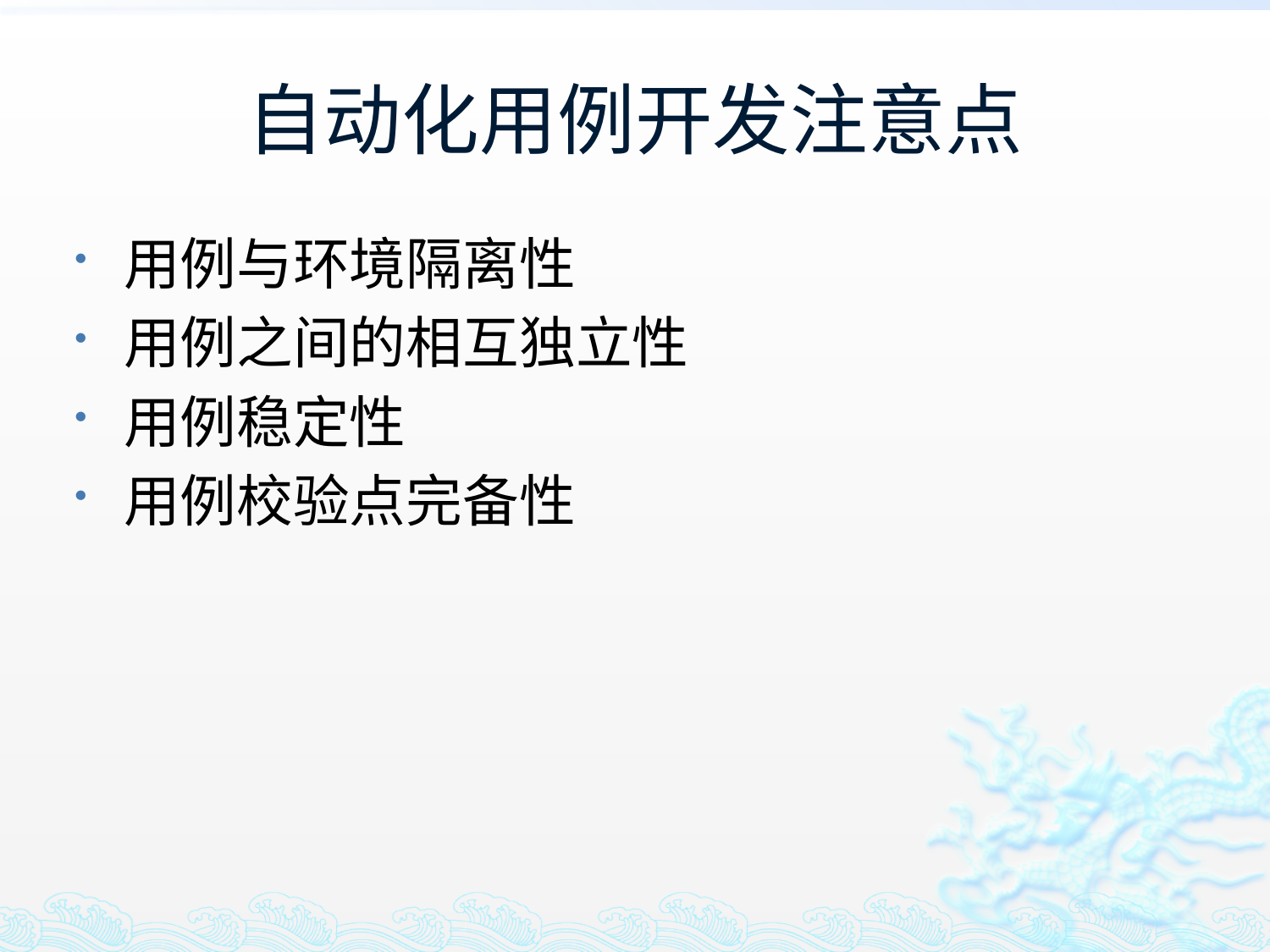

# 自动化用例开发注意点
用例与环境隔离性
用例之间的相互独立性
用例稳定性
用例校验点完备性